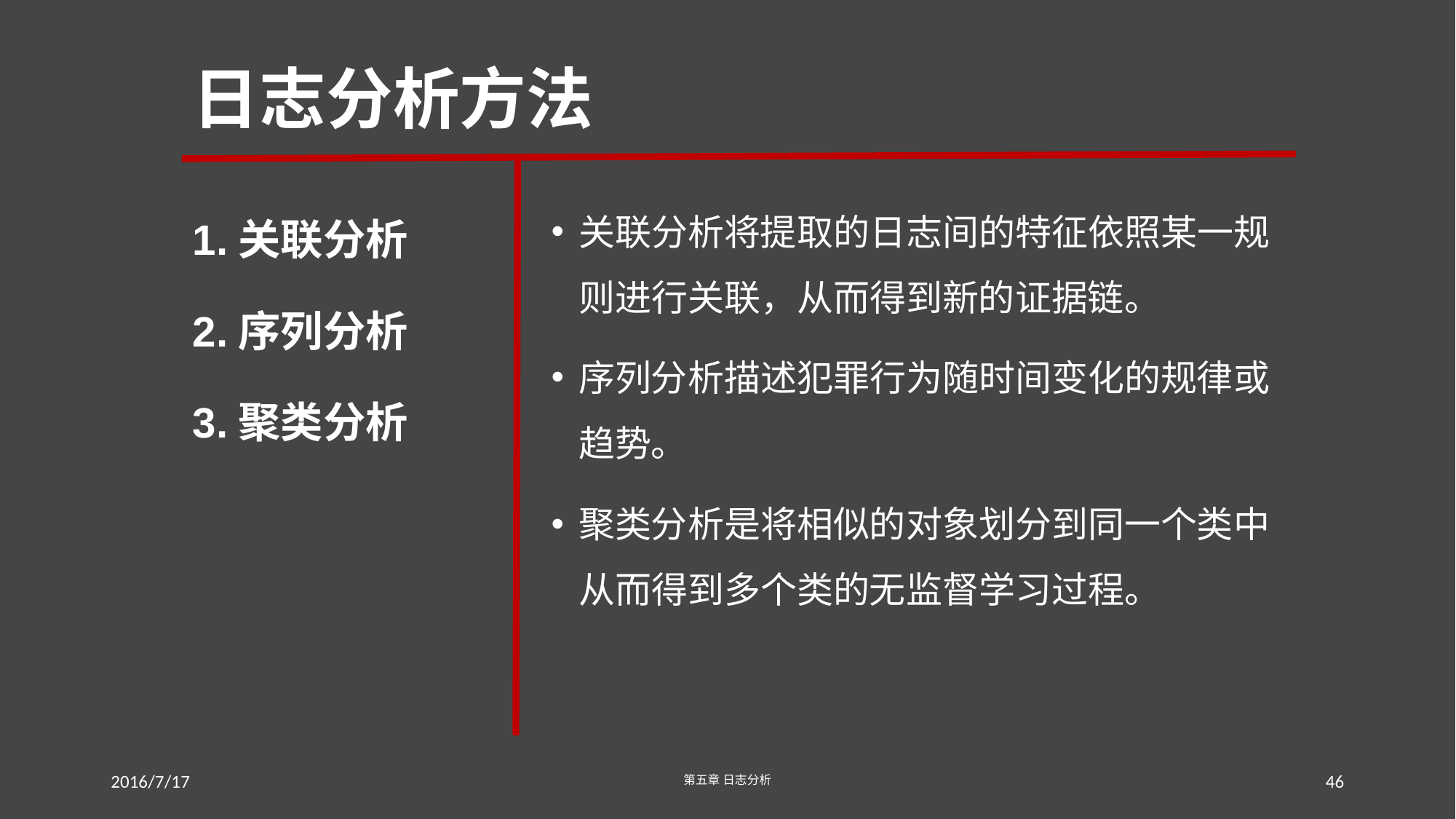

# 日志分析方法
1.关联分析
2.序列分析
3.聚类分析
关联分析将提取的日志间的特征依照某一规则进行关联，从而得到新的证据链。
序列分析描述犯罪行为随时间变化的规律或趋势。
聚类分析是将相似的对象划分到同一个类中从而得到多个类的无监督学习过程。
2016/7/17
第五章 日志分析
46